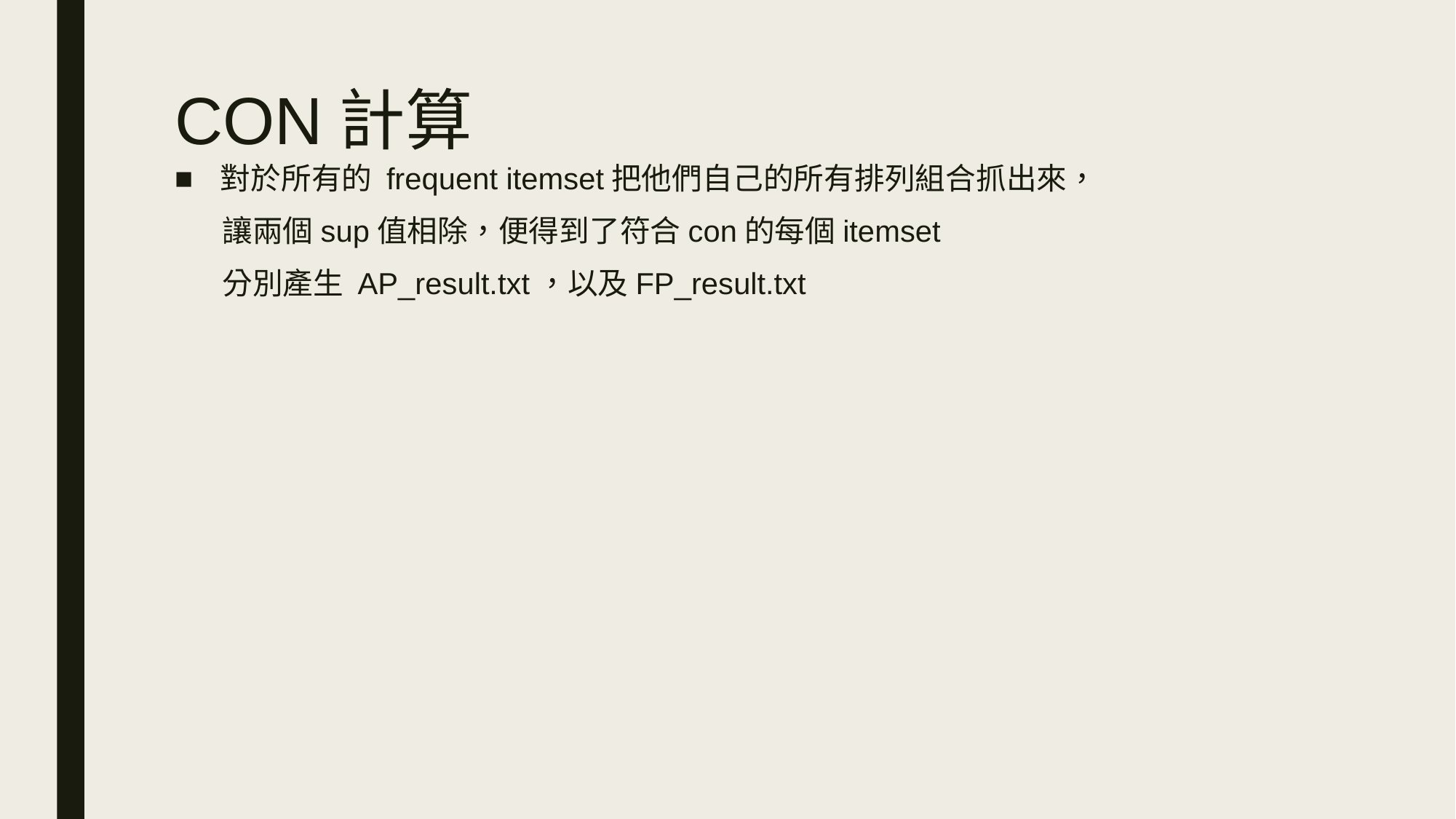

# CON計算
對於所有的 frequent itemset把他們自己的所有排列組合抓出來，
      讓兩個sup值相除，便得到了符合con的每個itemset
      分別產生 AP_result.txt，以及FP_result.txt